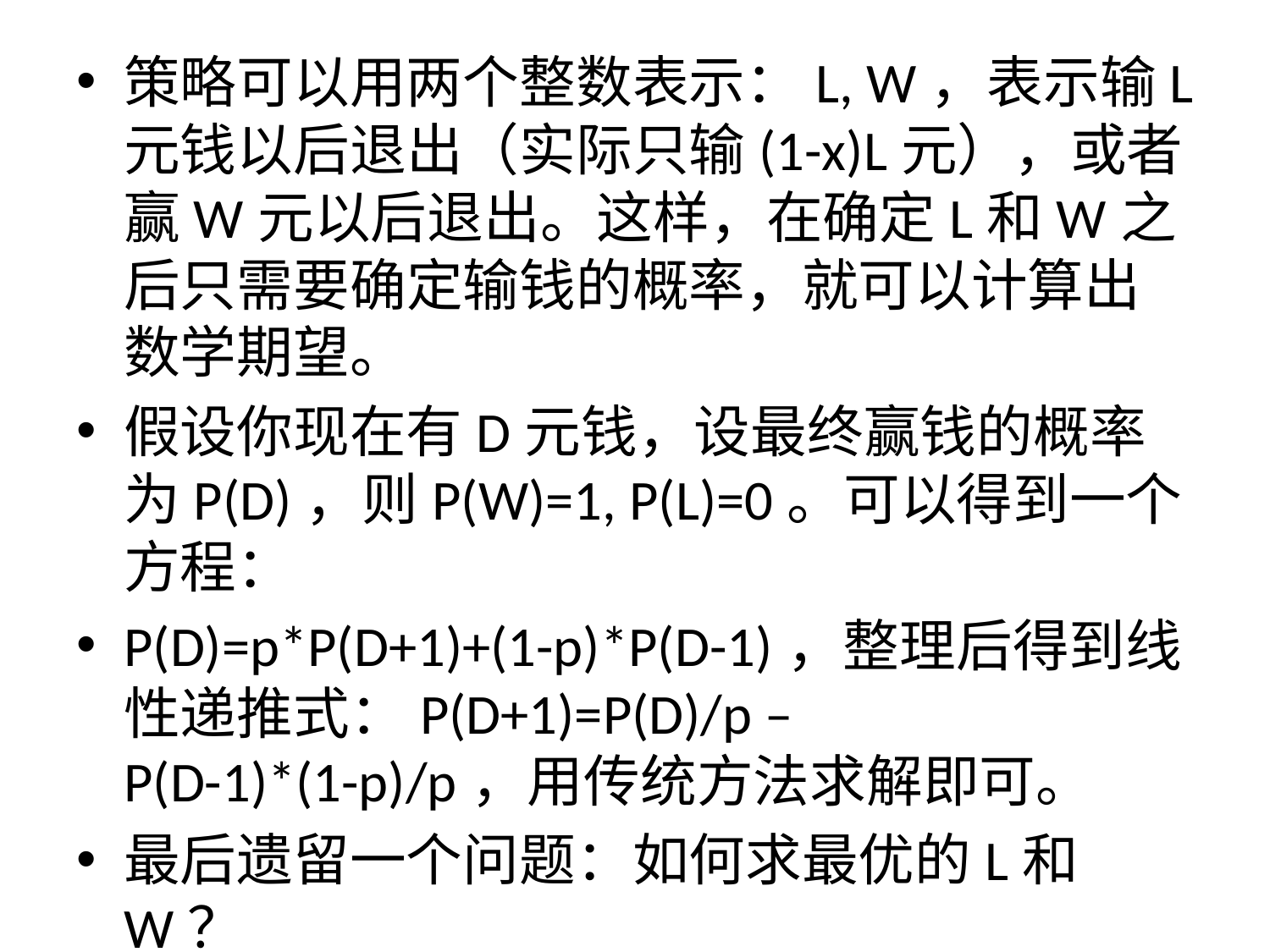

策略可以用两个整数表示：L, W，表示输L元钱以后退出（实际只输(1-x)L元），或者赢W元以后退出。这样，在确定L和W之后只需要确定输钱的概率，就可以计算出数学期望。
假设你现在有D元钱，设最终赢钱的概率为P(D)，则P(W)=1, P(L)=0。可以得到一个方程：
P(D)=p*P(D+1)+(1-p)*P(D-1)，整理后得到线性递推式：P(D+1)=P(D)/p – P(D-1)*(1-p)/p，用传统方法求解即可。
最后遗留一个问题：如何求最优的L和W？